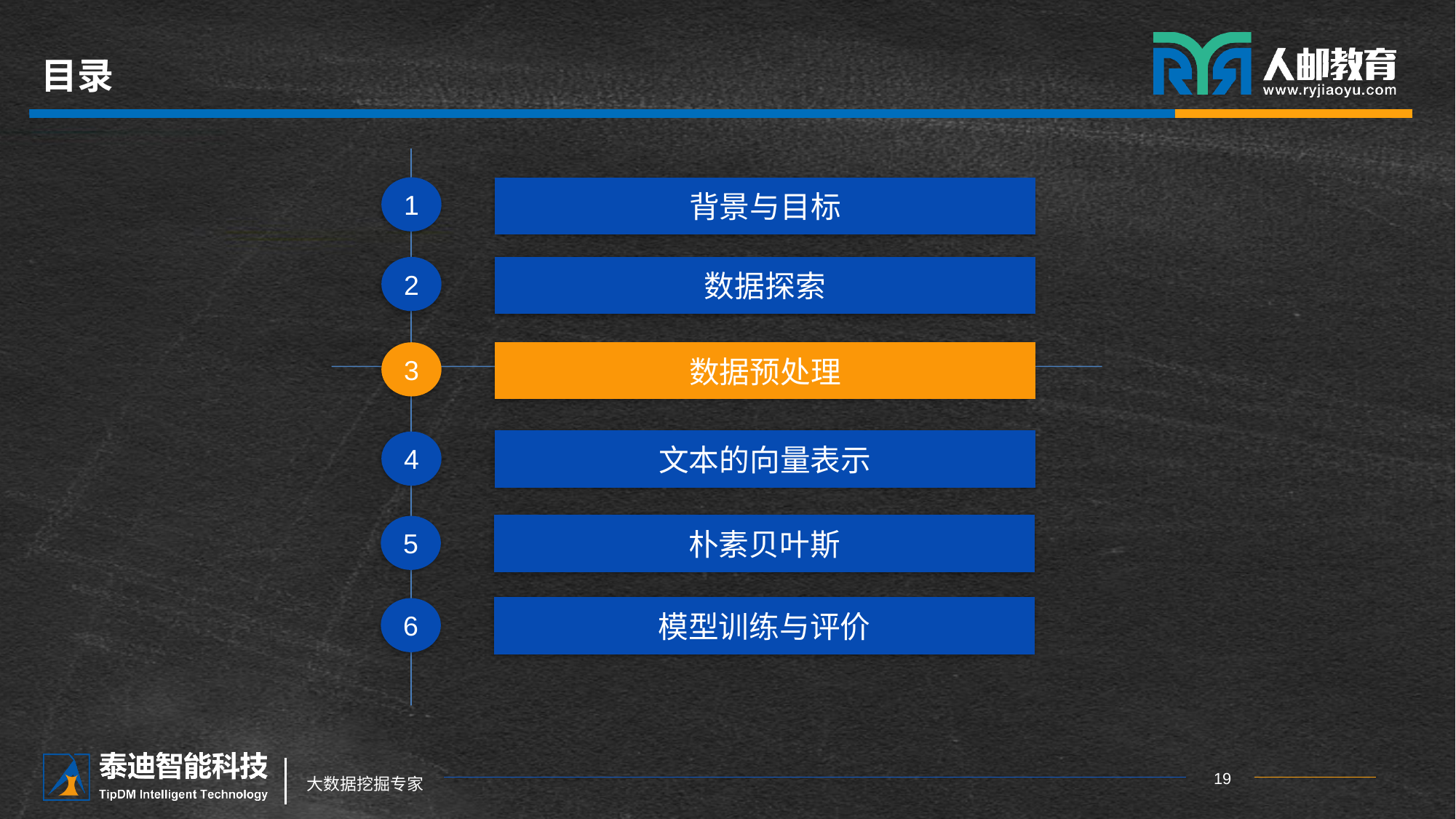

# 目录
1
背景与目标
2
数据探索
3
数据预处理

文本的向量表示
4
朴素贝叶斯
5
模型训练与评价
6